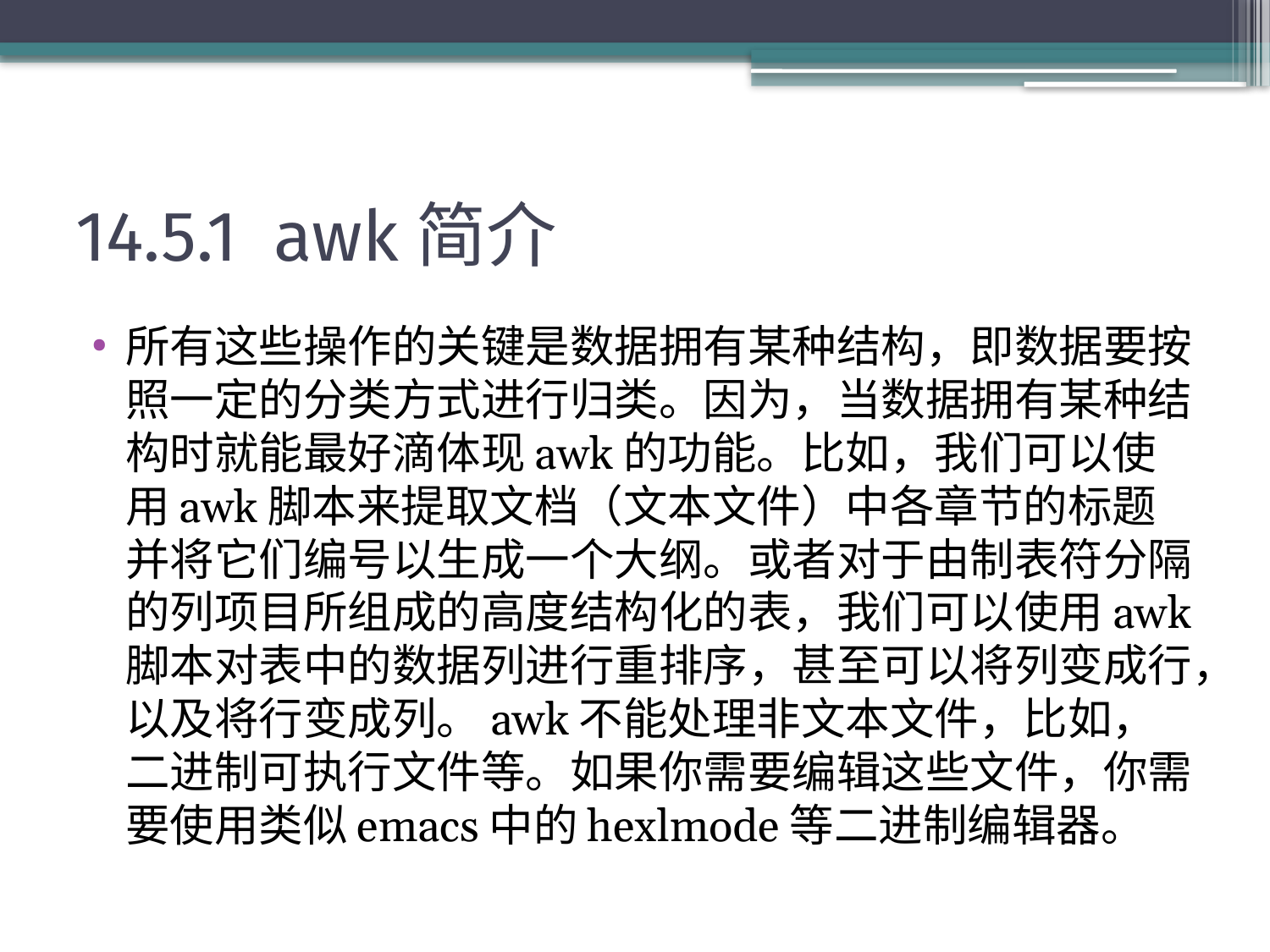

# 14.5.1  awk简介
所有这些操作的关键是数据拥有某种结构，即数据要按照一定的分类方式进行归类。因为，当数据拥有某种结构时就能最好滴体现awk的功能。比如，我们可以使用awk脚本来提取文档（文本文件）中各章节的标题并将它们编号以生成一个大纲。或者对于由制表符分隔的列项目所组成的高度结构化的表，我们可以使用awk脚本对表中的数据列进行重排序，甚至可以将列变成行，以及将行变成列。awk不能处理非文本文件，比如，二进制可执行文件等。如果你需要编辑这些文件，你需要使用类似emacs中的hexlmode等二进制编辑器。